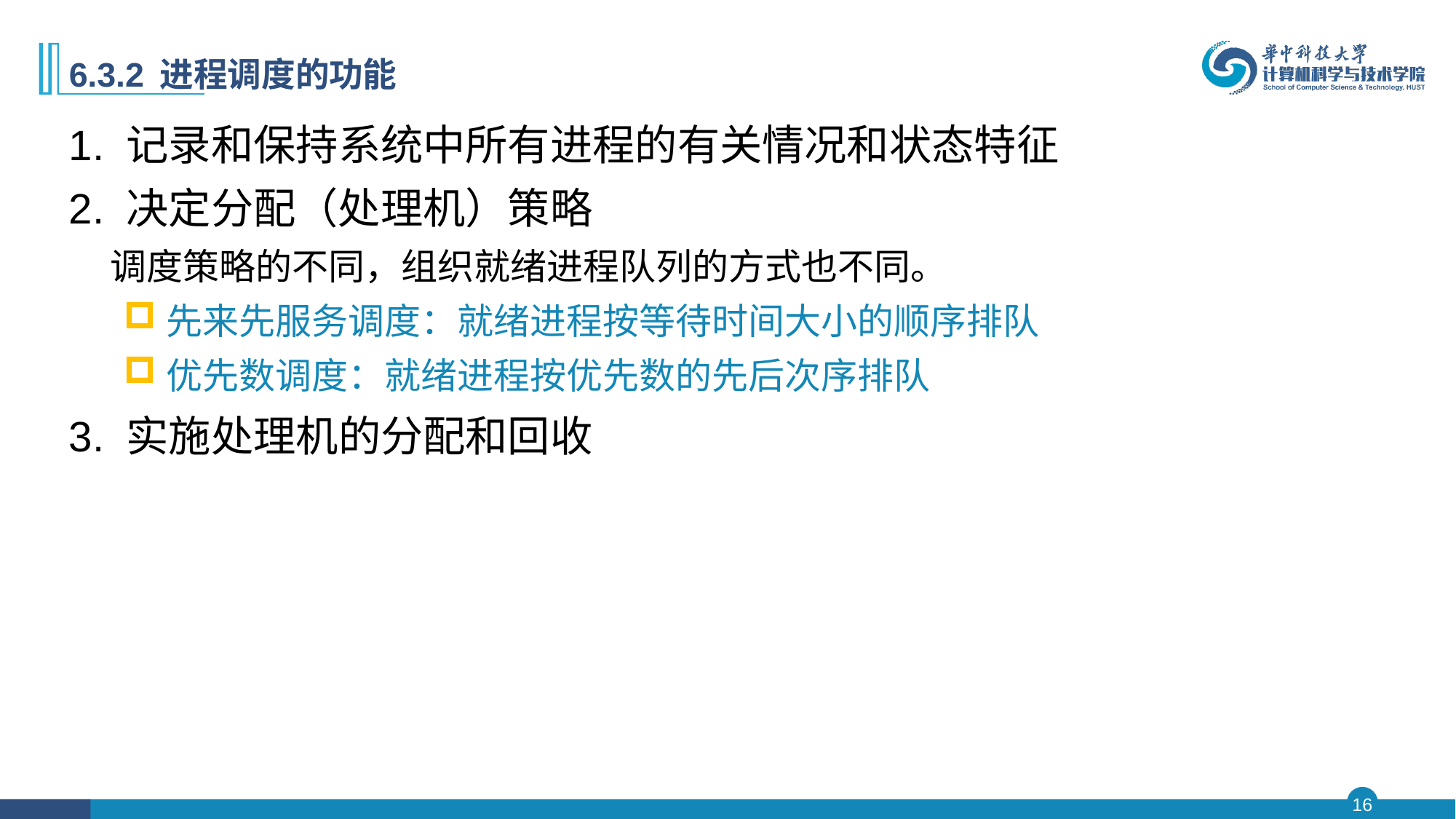

# 6.3.2 进程调度的功能
1. 记录和保持系统中所有进程的有关情况和状态特征
2. 决定分配（处理机）策略
	调度策略的不同，组织就绪进程队列的方式也不同。
先来先服务调度：就绪进程按等待时间大小的顺序排队
优先数调度：就绪进程按优先数的先后次序排队
3. 实施处理机的分配和回收